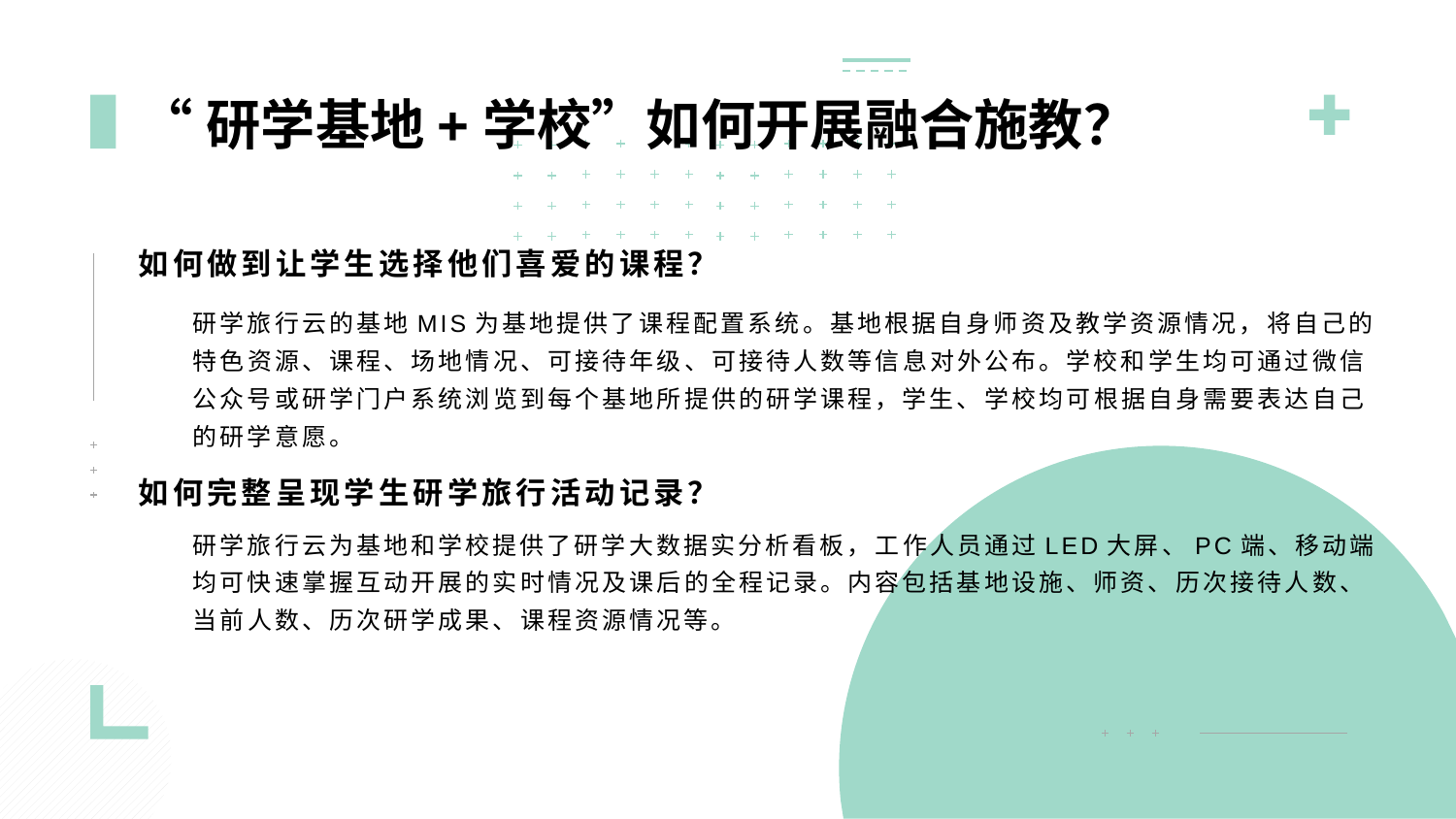

“研学基地+学校”如何开展融合施教？

如何做到让学生选择他们喜爱的课程？
研学旅行云的基地MIS为基地提供了课程配置系统。基地根据自身师资及教学资源情况，将自己的特色资源、课程、场地情况、可接待年级、可接待人数等信息对外公布。学校和学生均可通过微信公众号或研学门户系统浏览到每个基地所提供的研学课程，学生、学校均可根据自身需要表达自己的研学意愿。

如何完整呈现学生研学旅行活动记录？
研学旅行云为基地和学校提供了研学大数据实分析看板，工作人员通过LED大屏、PC端、移动端均可快速掌握互动开展的实时情况及课后的全程记录。内容包括基地设施、师资、历次接待人数、当前人数、历次研学成果、课程资源情况等。